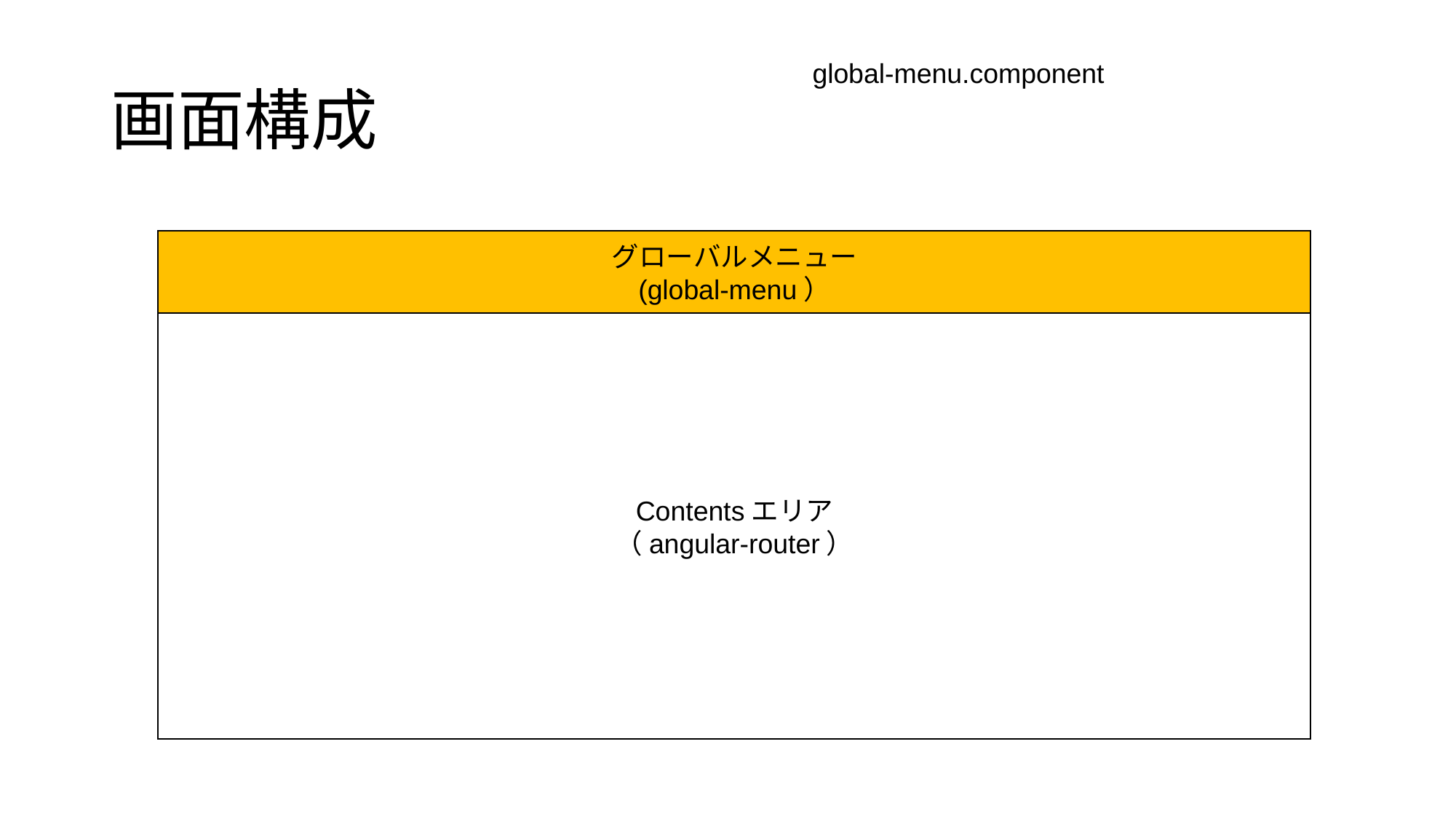

# 画面構成
global-menu.component

グローバルメニュー
(global-menu）
Contentsエリア
（angular-router）